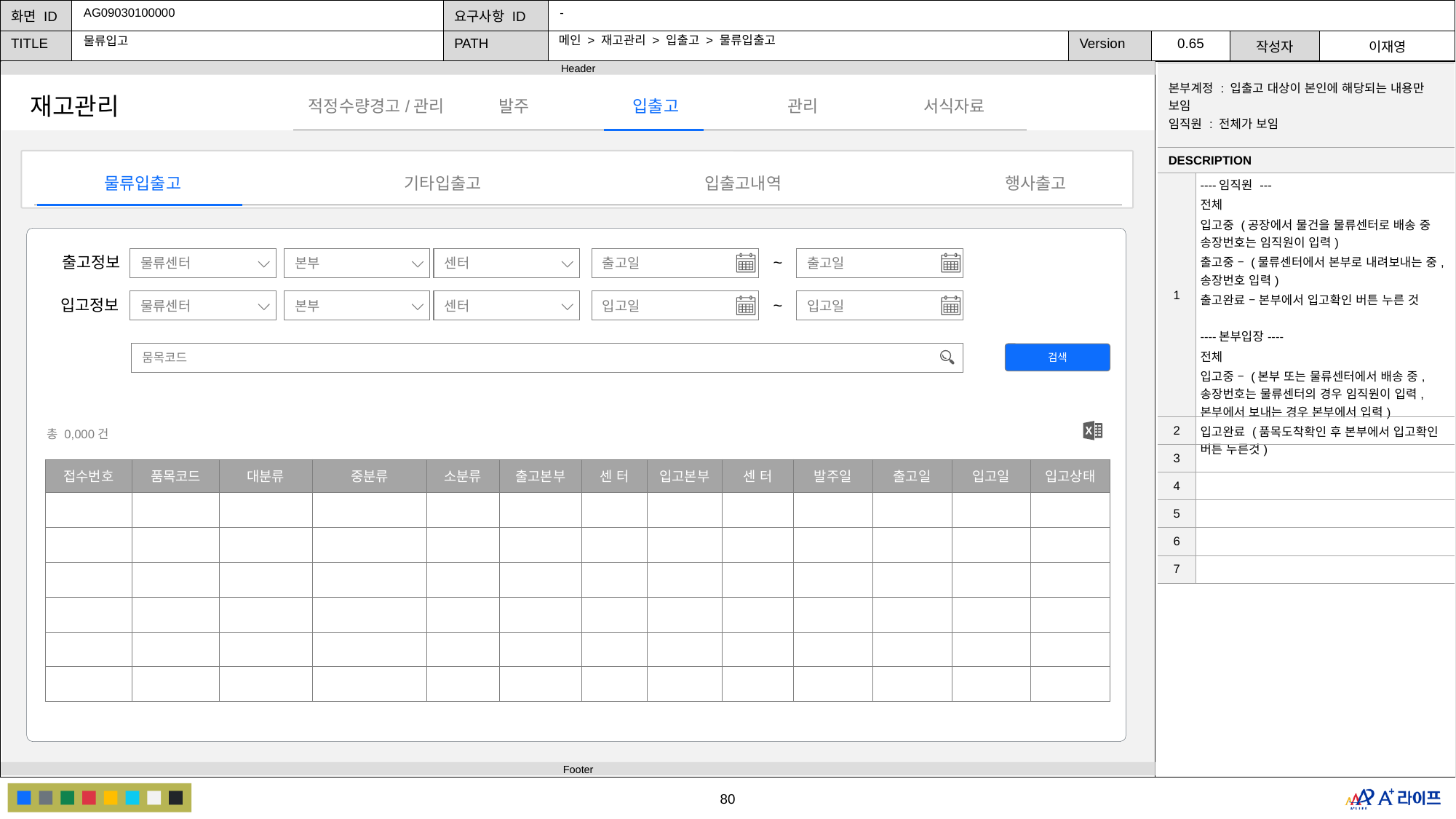

AG09030100000

-

메인 > 재고관리 > 입출고 > 물류입출고
물류입고
| 본부계정 : 입출고 대상이 본인에 해당되는 내용만 보임 임직원 : 전체가 보임 |  |
| --- | --- |
| DESCRIPTION |  |
| 1 | ----임직원 --- 전체 입고중 (공장에서 물건을 물류센터로 배송 중 송장번호는 임직원이 입력) 출고중 – (물류센터에서 본부로 내려보내는 중, 송장번호 입력) 출고완료 – 본부에서 입고확인 버튼 누른 것 ----본부입장---- 전체 입고중 – (본부 또는 물류센터에서 배송 중, 송장번호는 물류센터의 경우 임직원이 입력, 본부에서 보내는 경우 본부에서 입력) 입고완료 (품목도착확인 후 본부에서 입고확인 버튼 누른것) |
| 2 |  |
| 3 |  |
| 4 |  |
| 5 |  |
| 6 |  |
| 7 |  |
재고관리
발주
관리
적정수량경고/관리
입출고
서식자료

물류입출고
기타입출고
입출고내역
행사출고

출고정보
~
출고일
출고일

물류센터

본부

센터

입고정보
~
입고일
입고일

물류센터

본부

센터

검색
뭄목코드

총 0,000건

| 접수번호 | 품목코드 | 대분류 | 중분류 | 소분류 | 출고본부 | 센 터 | 입고본부 | 센 터 | 발주일 | 출고일 | 입고일 | 입고상태 |
| --- | --- | --- | --- | --- | --- | --- | --- | --- | --- | --- | --- | --- |
|  |  |  |  |  |  |  |  |  |  |  |  |  |
|  |  |  |  |  |  |  |  |  |  |  |  |  |
|  |  |  |  |  |  |  |  |  |  |  |  |  |
|  |  |  |  |  |  |  |  |  |  |  |  |  |
|  |  |  |  |  |  |  |  |  |  |  |  |  |
|  |  |  |  |  |  |  |  |  |  |  |  |  |